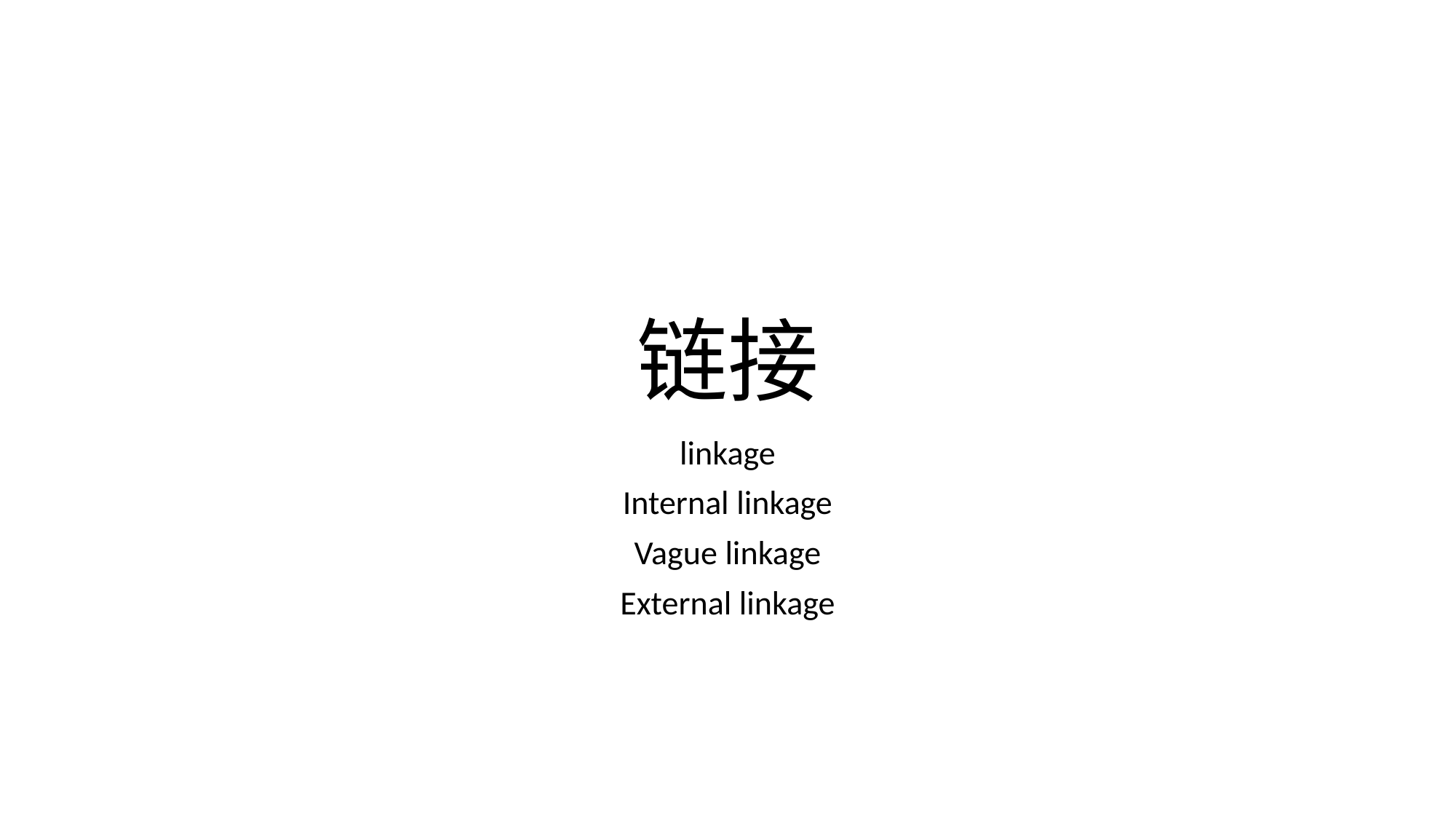

# 链接
linkage
Internal linkage
Vague linkage
External linkage